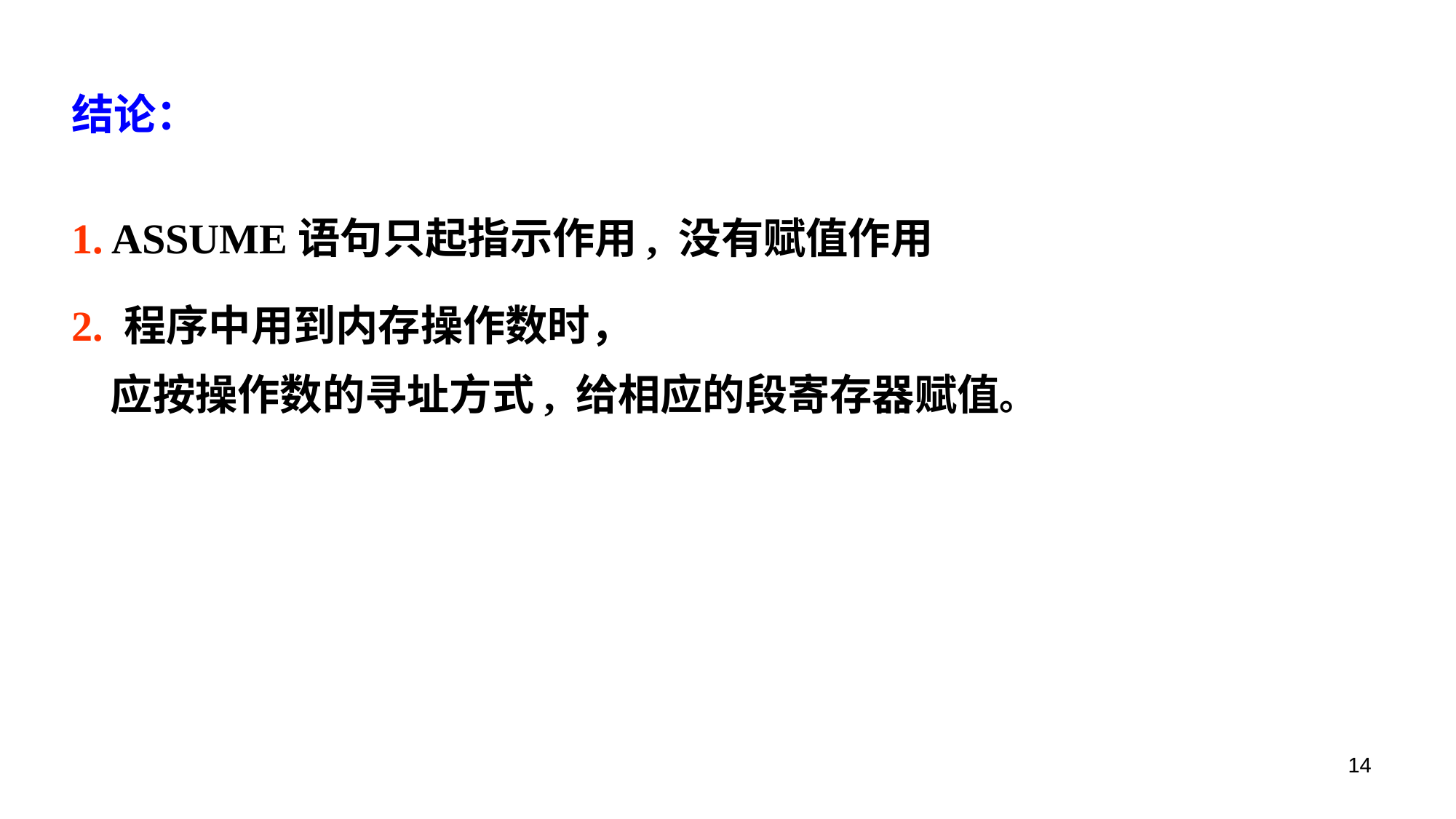

结论：
1. ASSUME语句只起指示作用, 没有赋值作用
2. 程序中用到内存操作数时，
   应按操作数的寻址方式, 给相应的段寄存器赋值。
14